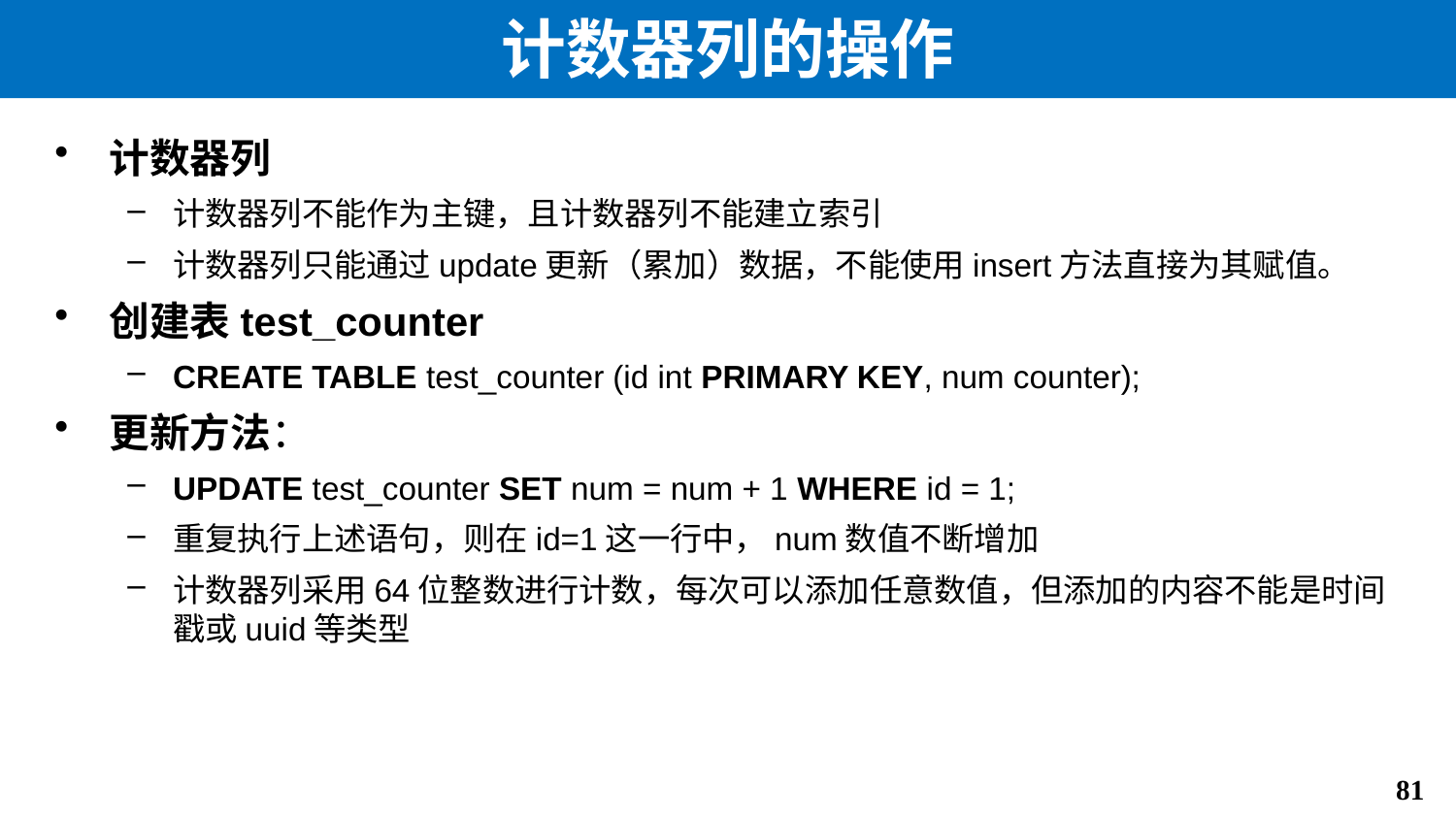

# 计数器列的操作
计数器列
计数器列不能作为主键，且计数器列不能建立索引
计数器列只能通过update更新（累加）数据，不能使用insert方法直接为其赋值。
创建表test_counter
CREATE TABLE test_counter (id int PRIMARY KEY, num counter);
更新方法：
UPDATE test_counter SET num = num + 1 WHERE id = 1;
重复执行上述语句，则在id=1这一行中，num数值不断增加
计数器列采用64位整数进行计数，每次可以添加任意数值，但添加的内容不能是时间戳或uuid等类型